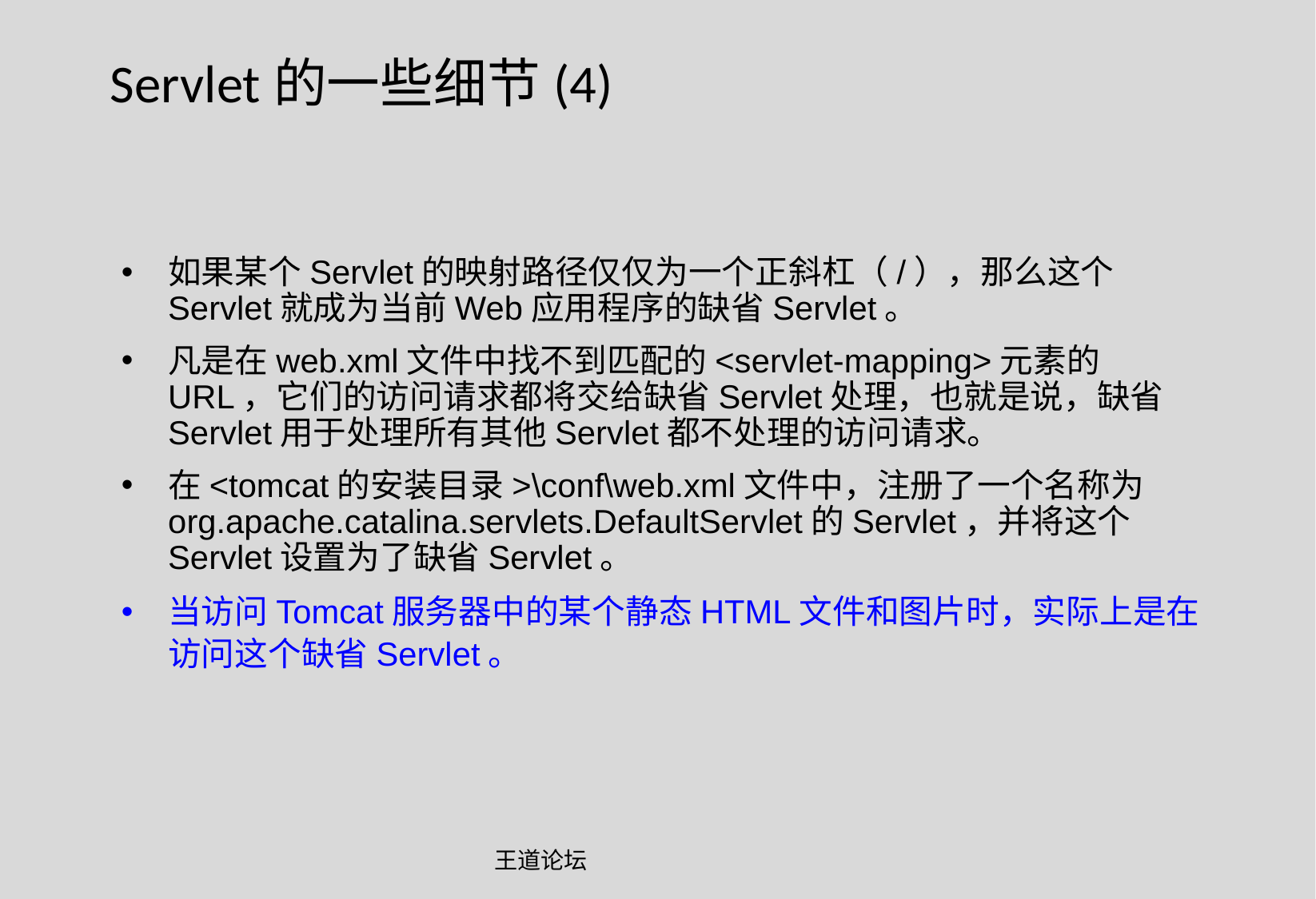

Servlet的一些细节(4)
如果某个Servlet的映射路径仅仅为一个正斜杠（/），那么这个Servlet就成为当前Web应用程序的缺省Servlet。
凡是在web.xml文件中找不到匹配的<servlet-mapping>元素的URL，它们的访问请求都将交给缺省Servlet处理，也就是说，缺省Servlet用于处理所有其他Servlet都不处理的访问请求。
在<tomcat的安装目录>\conf\web.xml文件中，注册了一个名称为org.apache.catalina.servlets.DefaultServlet的Servlet，并将这个Servlet设置为了缺省Servlet。
当访问Tomcat服务器中的某个静态HTML文件和图片时，实际上是在访问这个缺省Servlet。
王道论坛